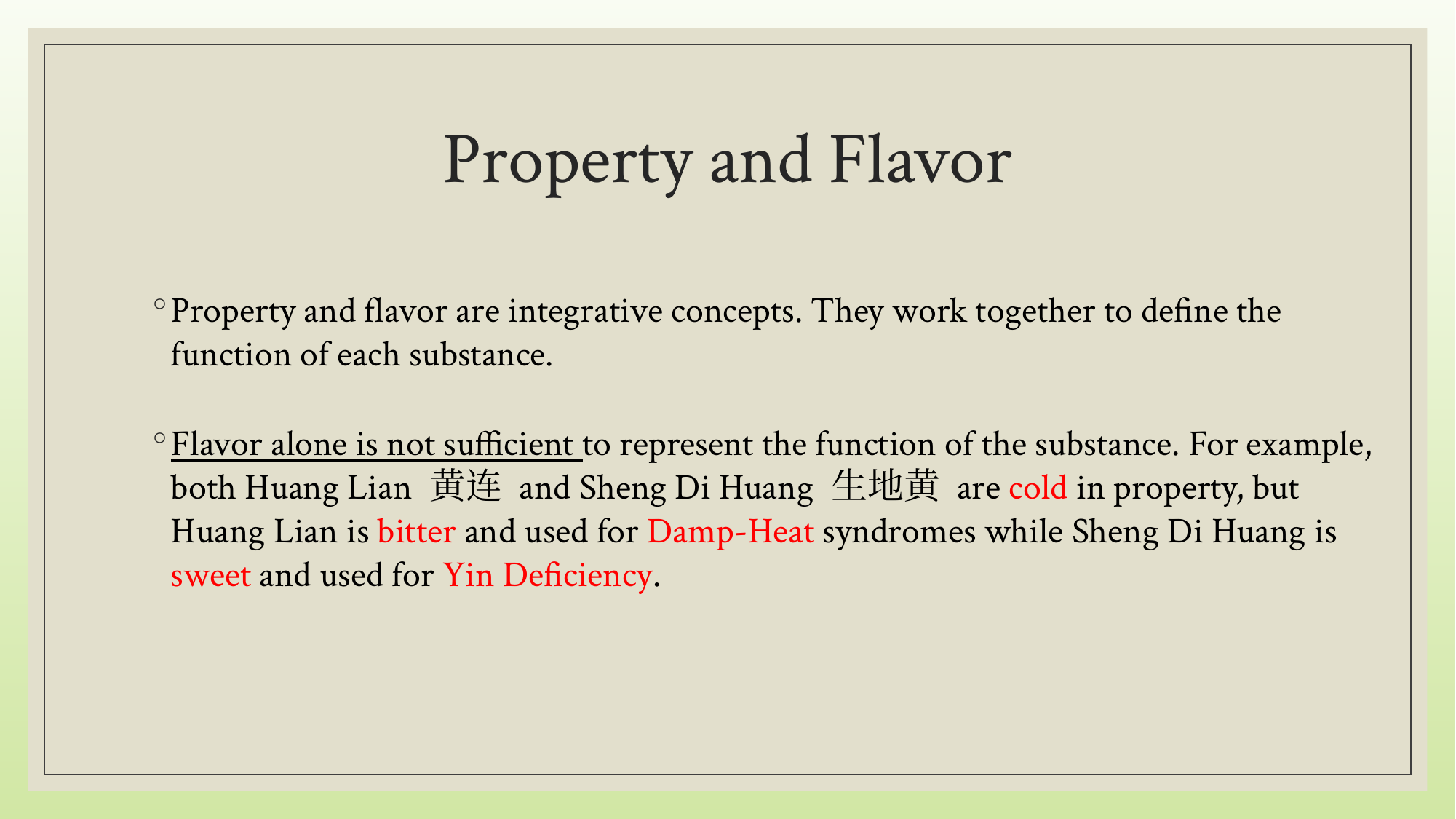

# Property and Flavor
Property and flavor are integrative concepts. They work together to define the function of each substance.

Flavor alone is not sufficient to represent the function of the substance. For example, both Huang Lian 黄连 and Sheng Di Huang 生地黄 are cold in property, but Huang Lian is bitter and used for Damp-Heat syndromes while Sheng Di Huang is sweet and used for Yin Deficiency.